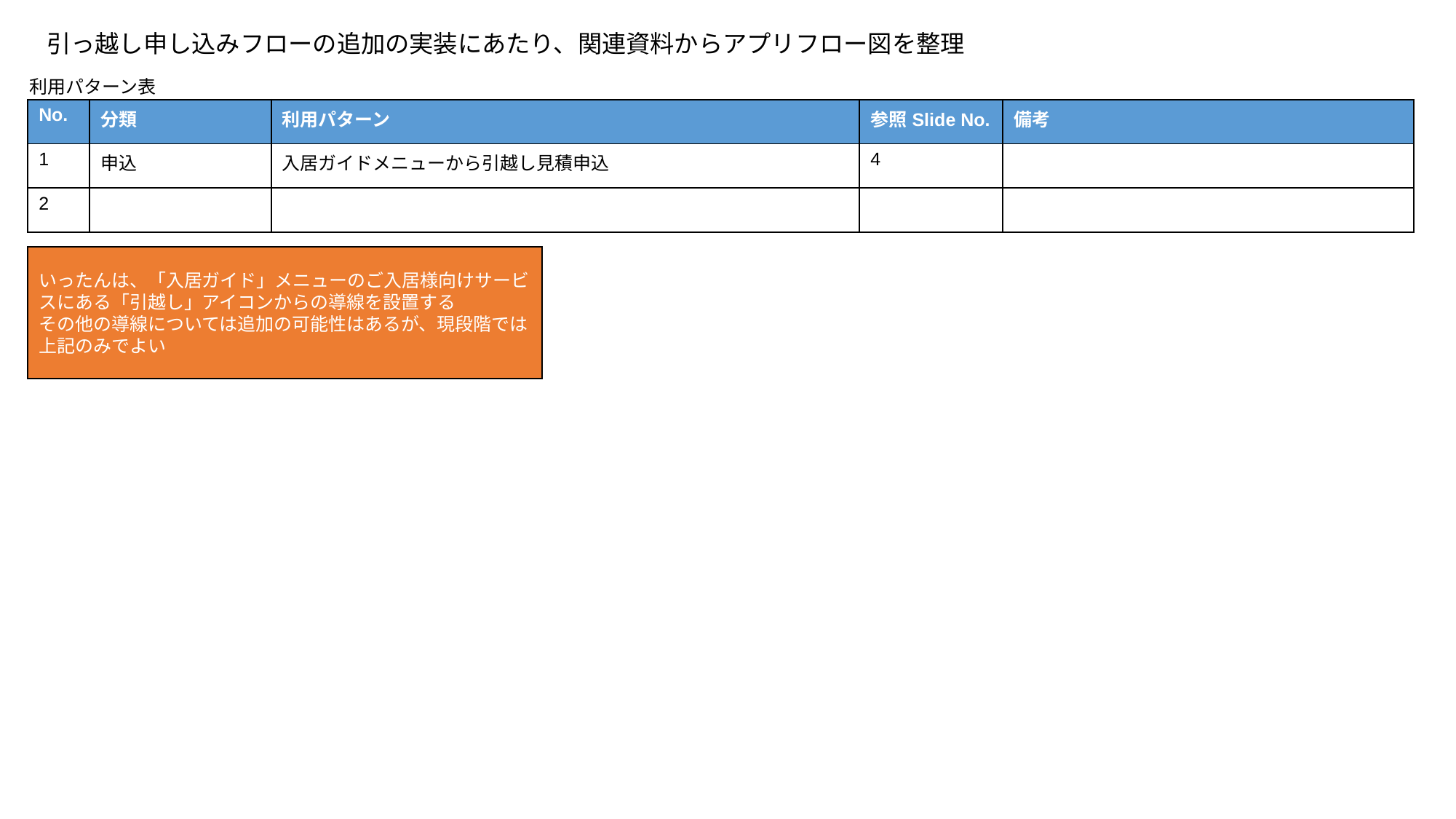

引っ越し申し込みフローの追加の実装にあたり、関連資料からアプリフロー図を整理
利用パターン表
| No. | 分類 | 利用パターン | 参照Slide No. | 備考 |
| --- | --- | --- | --- | --- |
| 1 | 申込 | 入居ガイドメニューから引越し見積申込 | 4 |  |
| 2 |  |  |  |  |
いったんは、「入居ガイド」メニューのご入居様向けサービスにある「引越し」アイコンからの導線を設置する
その他の導線については追加の可能性はあるが、現段階では上記のみでよい